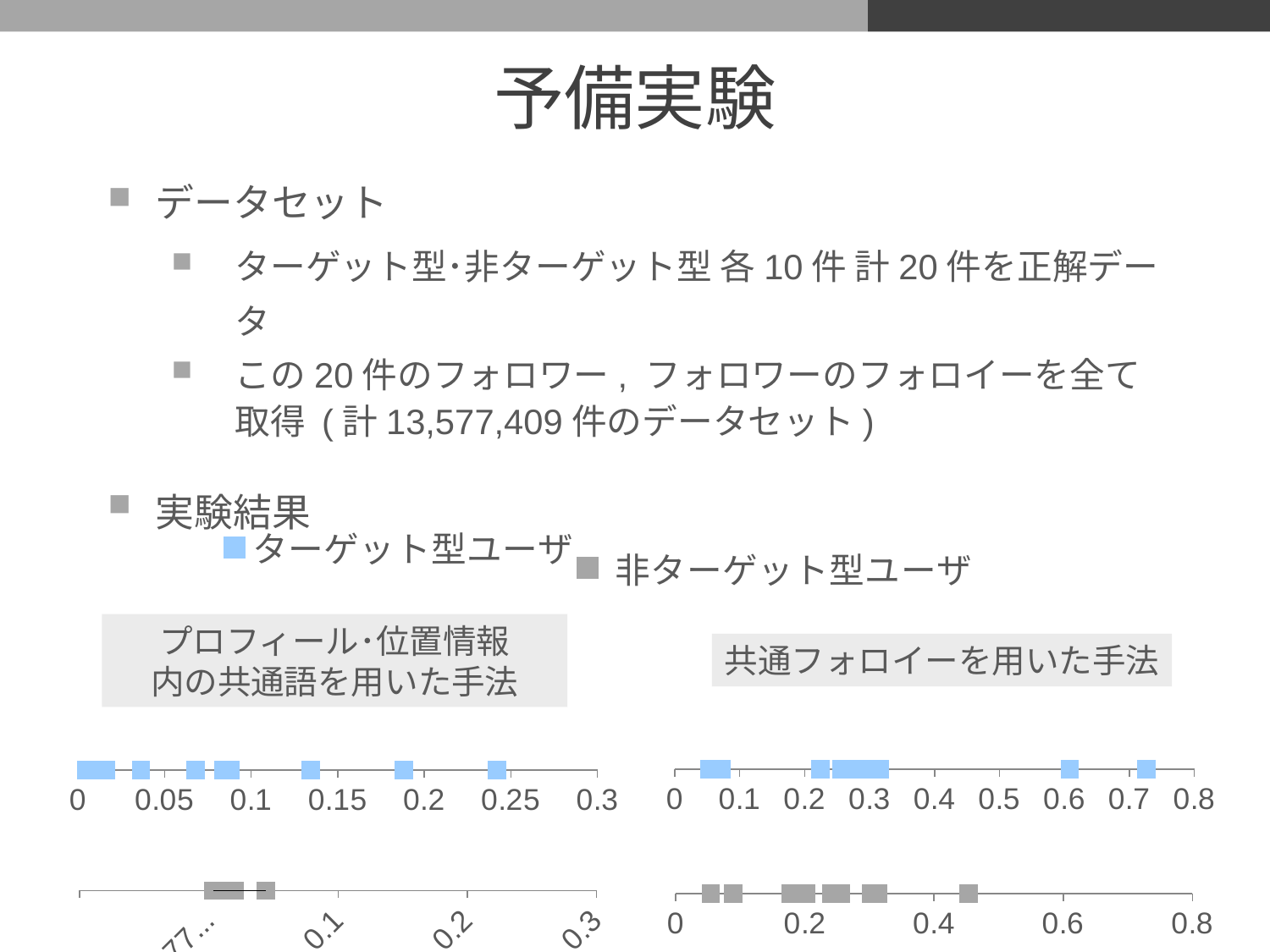

# 予備実験
データセット
ターゲット型･非ターゲット型 各10件 計20件を正解データ
この20件のフォロワー, フォロワーのフォロイーを全て取得 (計13,577,409件のデータセット)

実験結果

### Chart

| Category | 非ターゲット型ユーザ |
|---|---|

### Chart

| Category | ターゲット型ユーザ |
|---|---|

### Chart

| Category | ターゲット型ユーザ |
|---|---|

### Chart

| Category | 非ターゲット型ユーザ |
|---|---|
プロフィール･位置情報
内の共通語を用いた手法
共通フォロイーを用いた手法